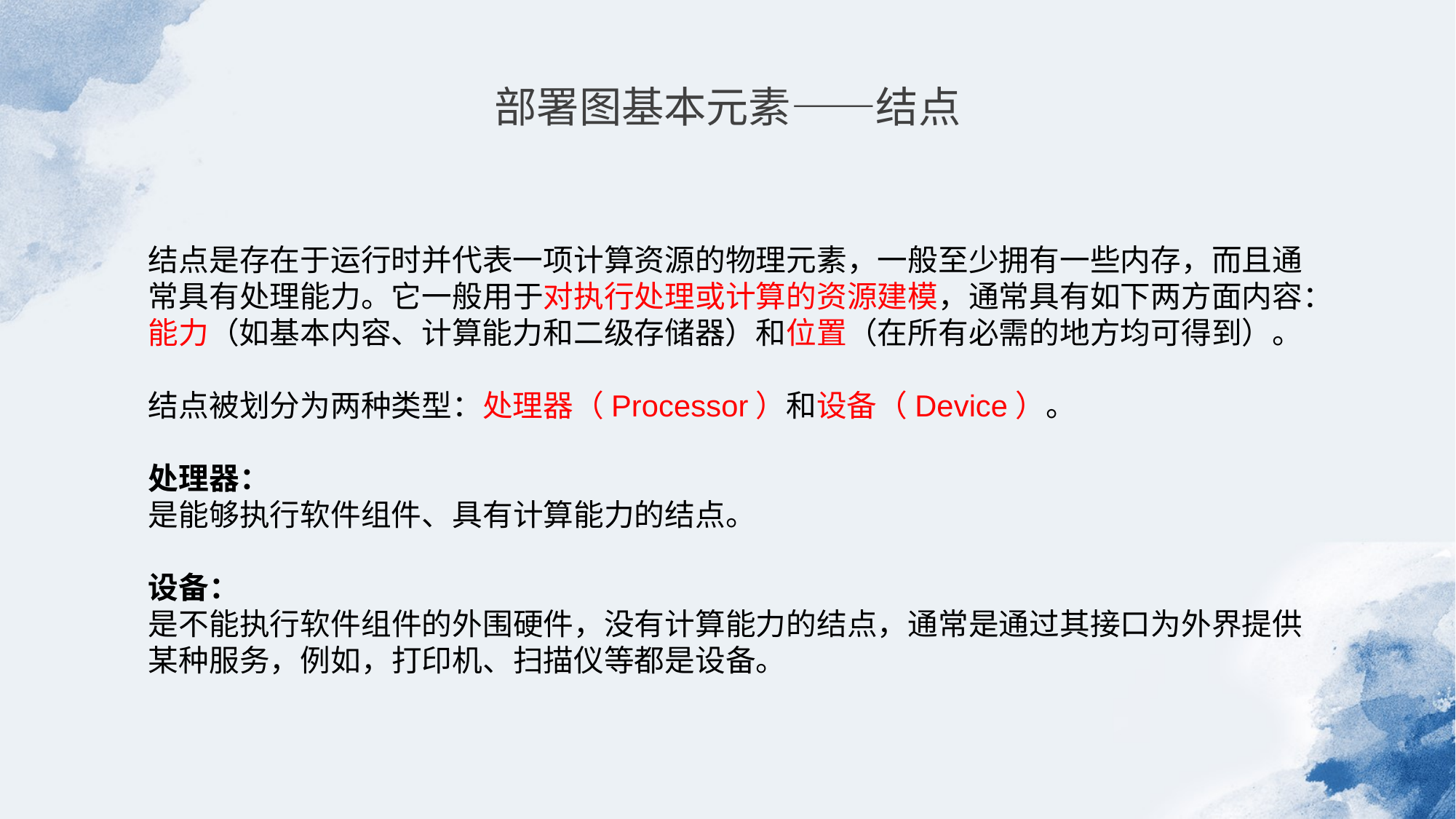

部署图基本元素——结点
结点是存在于运行时并代表一项计算资源的物理元素，一般至少拥有一些内存，而且通常具有处理能力。它一般用于对执行处理或计算的资源建模，通常具有如下两方面内容：能力（如基本内容、计算能力和二级存储器）和位置（在所有必需的地方均可得到）。

结点被划分为两种类型：处理器（Processor）和设备（Device）。

处理器：
是能够执行软件组件、具有计算能力的结点。

设备：
是不能执行软件组件的外围硬件，没有计算能力的结点，通常是通过其接口为外界提供某种服务，例如，打印机、扫描仪等都是设备。